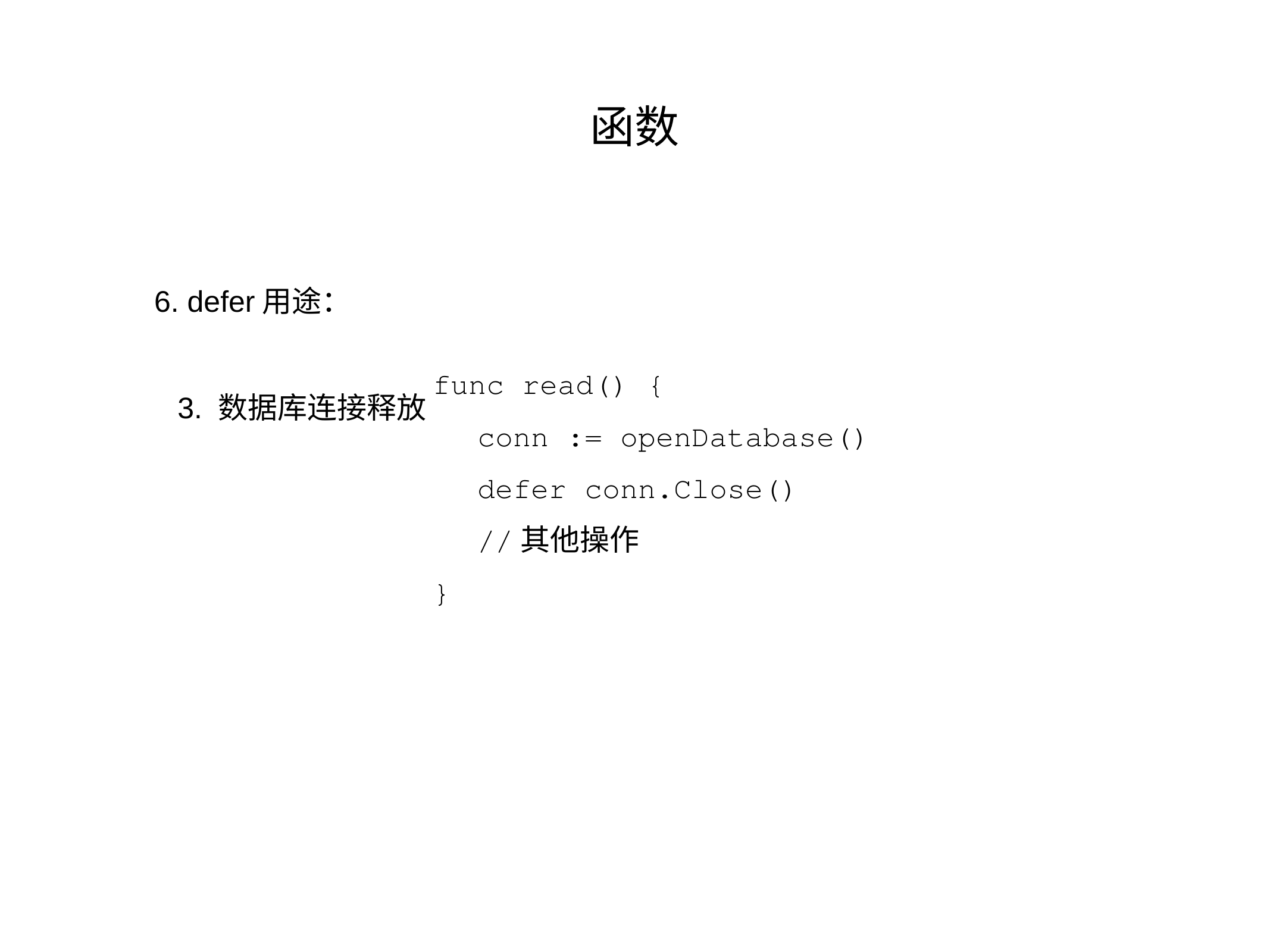

函数
6. defer用途：
func read() {
conn := openDatabase()
defer conn.Close()
//其他操作
}
3. 数据库连接释放